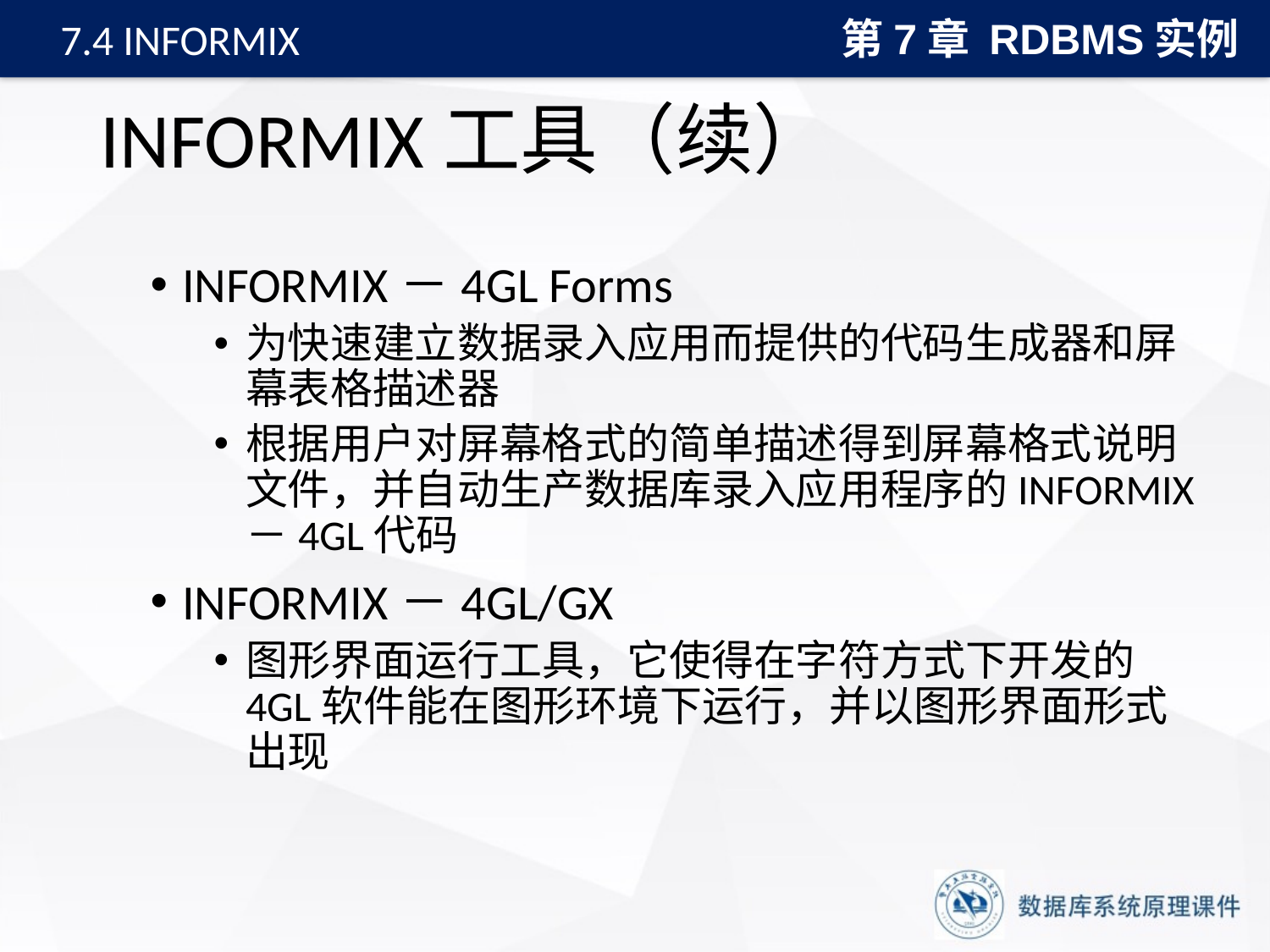

第7章 RDBMS实例
7.4 INFORMIX
# INFORMIX工具（续）
INFORMIX－4GL Forms
为快速建立数据录入应用而提供的代码生成器和屏幕表格描述器
根据用户对屏幕格式的简单描述得到屏幕格式说明文件，并自动生产数据库录入应用程序的INFORMIX－4GL代码
INFORMIX－4GL/GX
图形界面运行工具，它使得在字符方式下开发的4GL软件能在图形环境下运行，并以图形界面形式出现